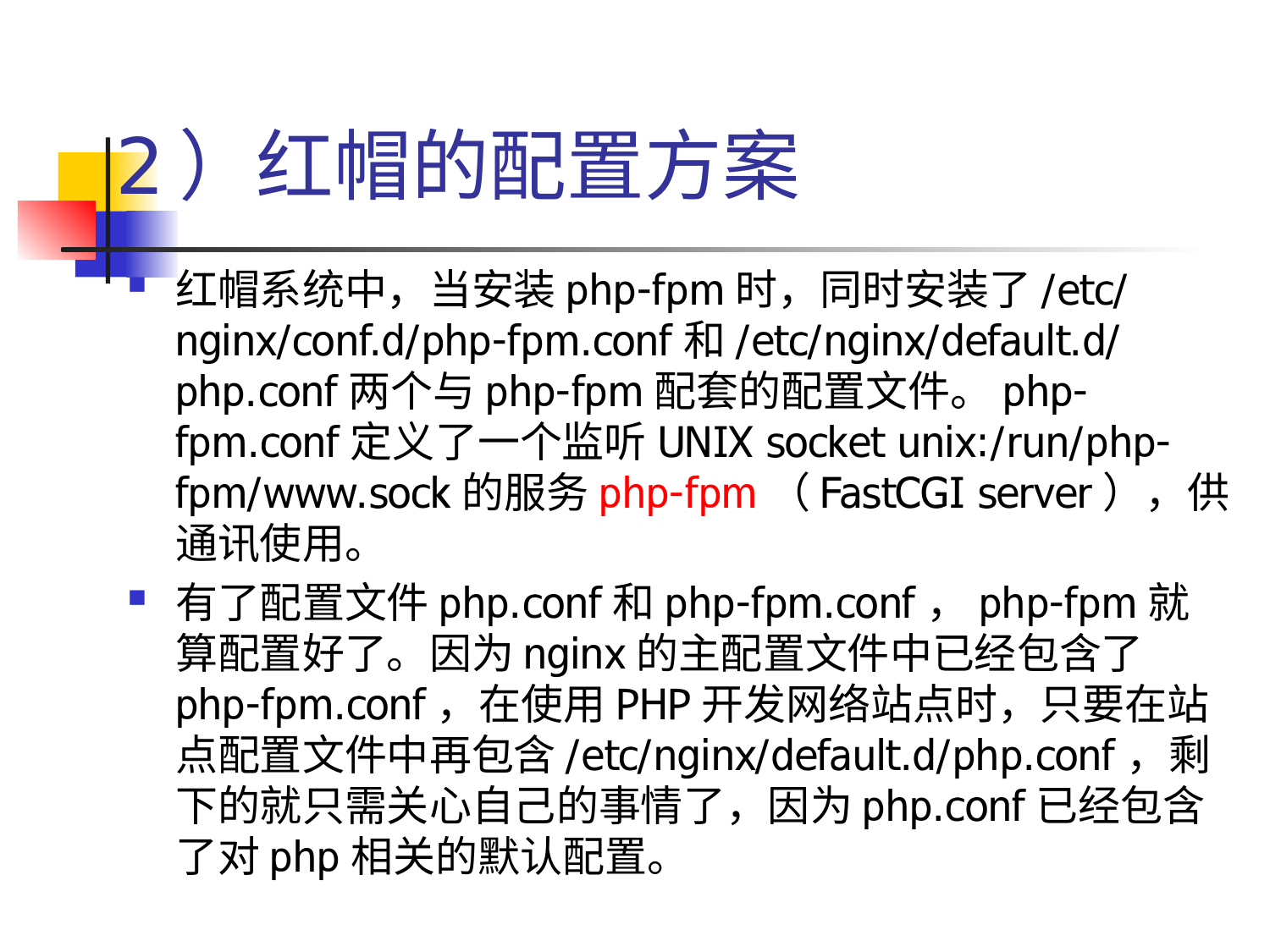

# 2）红帽的配置方案
红帽系统中，当安装php-fpm时，同时安装了/etc/nginx/conf.d/php-fpm.conf和/etc/nginx/default.d/php.conf两个与php-fpm配套的配置文件。php-fpm.conf定义了一个监听UNIX socket unix:/run/php-fpm/www.sock的服务php-fpm（FastCGI server），供通讯使用。
有了配置文件php.conf和php-fpm.conf，php-fpm就算配置好了。因为nginx的主配置文件中已经包含了php-fpm.conf，在使用PHP开发网络站点时，只要在站点配置文件中再包含/etc/nginx/default.d/php.conf，剩下的就只需关心自己的事情了，因为php.conf已经包含了对php相关的默认配置。